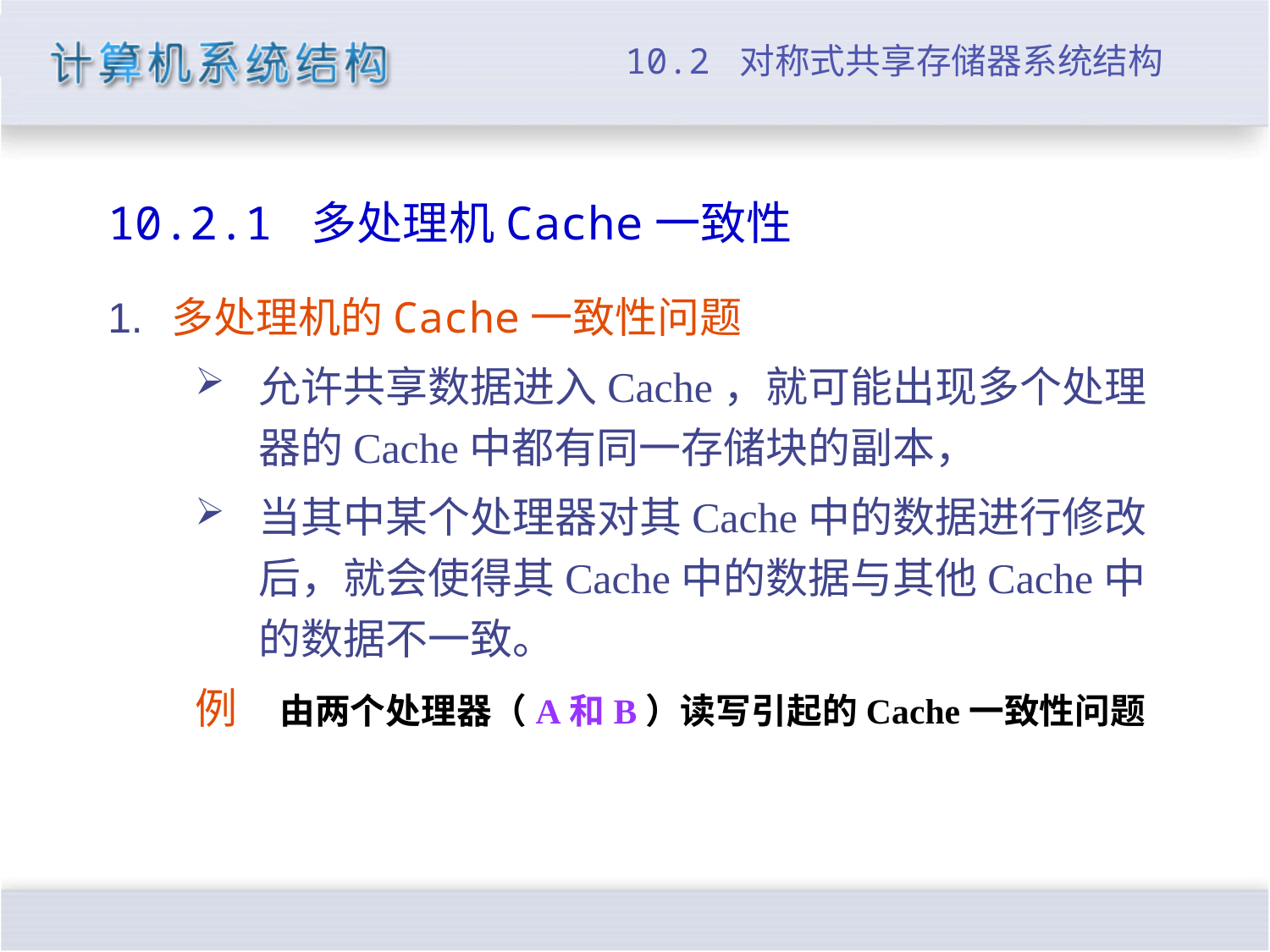

# 10.2 对称式共享存储器系统结构
10.2.1 多处理机Cache一致性
多处理机的Cache一致性问题
允许共享数据进入Cache，就可能出现多个处理器的Cache中都有同一存储块的副本，
当其中某个处理器对其Cache中的数据进行修改后，就会使得其Cache中的数据与其他Cache中的数据不一致。
例　由两个处理器（A和B）读写引起的Cache一致性问题